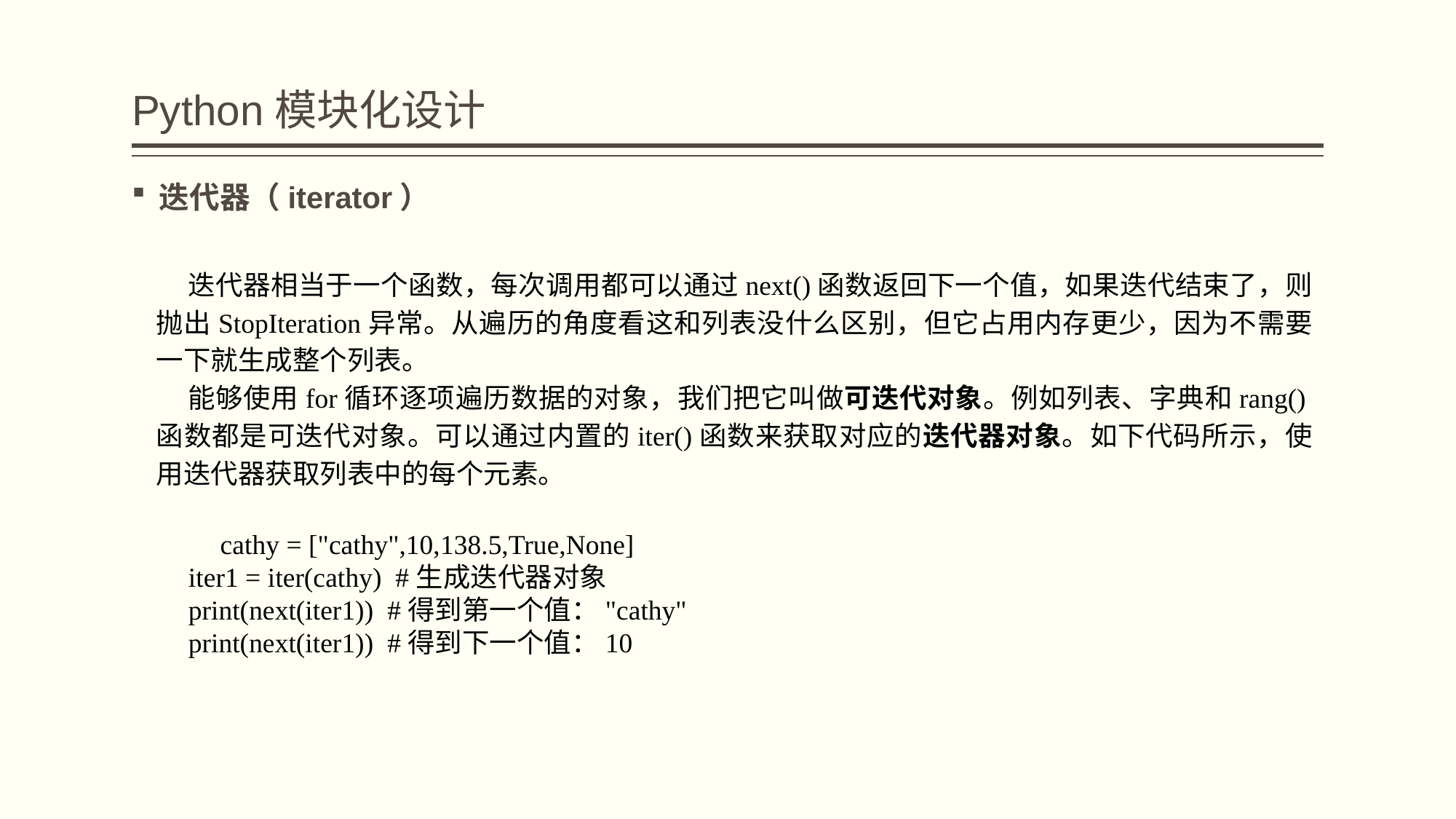

# Python模块化设计
迭代器（iterator）

迭代器相当于一个函数，每次调用都可以通过next()函数返回下一个值，如果迭代结束了，则抛出StopIteration异常。从遍历的角度看这和列表没什么区别，但它占用内存更少，因为不需要一下就生成整个列表。
能够使用for循环逐项遍历数据的对象，我们把它叫做可迭代对象。例如列表、字典和rang()函数都是可迭代对象。可以通过内置的iter()函数来获取对应的迭代器对象。如下代码所示，使用迭代器获取列表中的每个元素。

cathy = ["cathy",10,138.5,True,None]
iter1 = iter(cathy)  #生成迭代器对象
print(next(iter1))  #得到第一个值："cathy"
print(next(iter1))  #得到下一个值：10